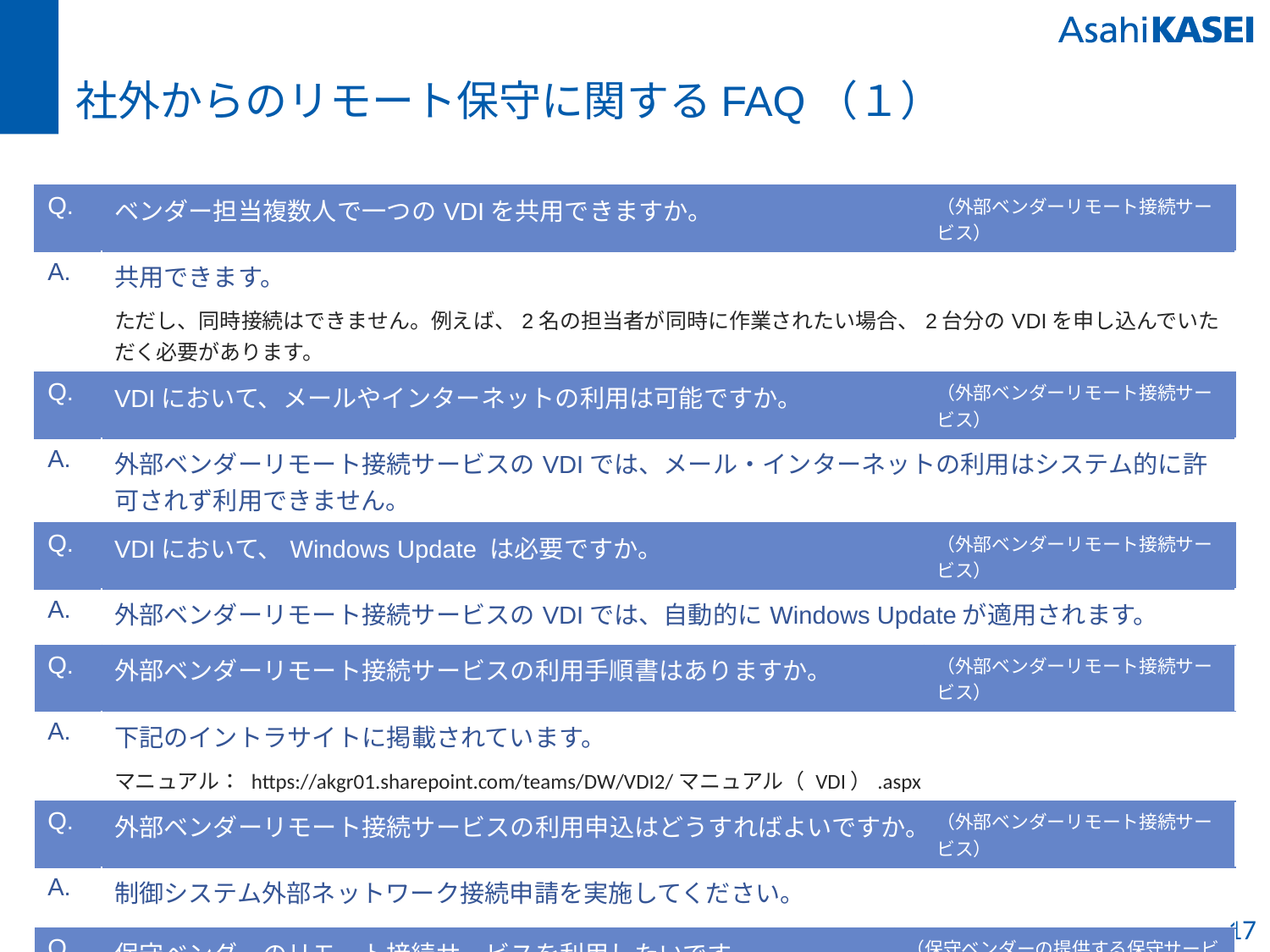

# 社外からのリモート保守に関するFAQ（１）
| Q. | ベンダー担当複数人で一つのVDIを共用できますか。 |  | （外部ベンダーリモート接続サービス） |
| --- | --- | --- | --- |
| A. | 共用できます。 ただし、同時接続はできません。例えば、2名の担当者が同時に作業されたい場合、2台分のVDIを申し込んでいただく必要があります。 |  |  |
| Q. | VDIにおいて、メールやインターネットの利用は可能ですか。 |  | （外部ベンダーリモート接続サービス） |
| A. | 外部ベンダーリモート接続サービスのVDIでは、メール・インターネットの利用はシステム的に許可されず利用できません。 |  |  |
| Q. | VDIにおいて、Windows Update は必要ですか。 |  | （外部ベンダーリモート接続サービス） |
| A. | 外部ベンダーリモート接続サービスのVDIでは、自動的にWindows Updateが適用されます。 |  |  |
| Q. | 外部ベンダーリモート接続サービスの利用手順書はありますか。 |  | （外部ベンダーリモート接続サービス） |
| A. | 下記のイントラサイトに掲載されています。 マニュアル： https://akgr01.sharepoint.com/teams/DW/VDI2/マニュアル（ VDI）.aspx |  |  |
| Q. | 外部ベンダーリモート接続サービスの利用申込はどうすればよいですか。 |  | （外部ベンダーリモート接続サービス） |
| A. | 制御システム外部ネットワーク接続申請を実施してください。 |  |  |
| Q. | 保守ベンダーのリモート接続サービスを利用したいです。 | （保守ベンダーの提供する保守サービス） | （保守ベンダーの提供する保守サービス） |
| A. | 制御システム外部ネットワーク接続申請を実施してください。 当該サービスにおいて十分にセキュリティが確保されているかなどを確認したうえで、利用可否を判断いたします。 |  |  |